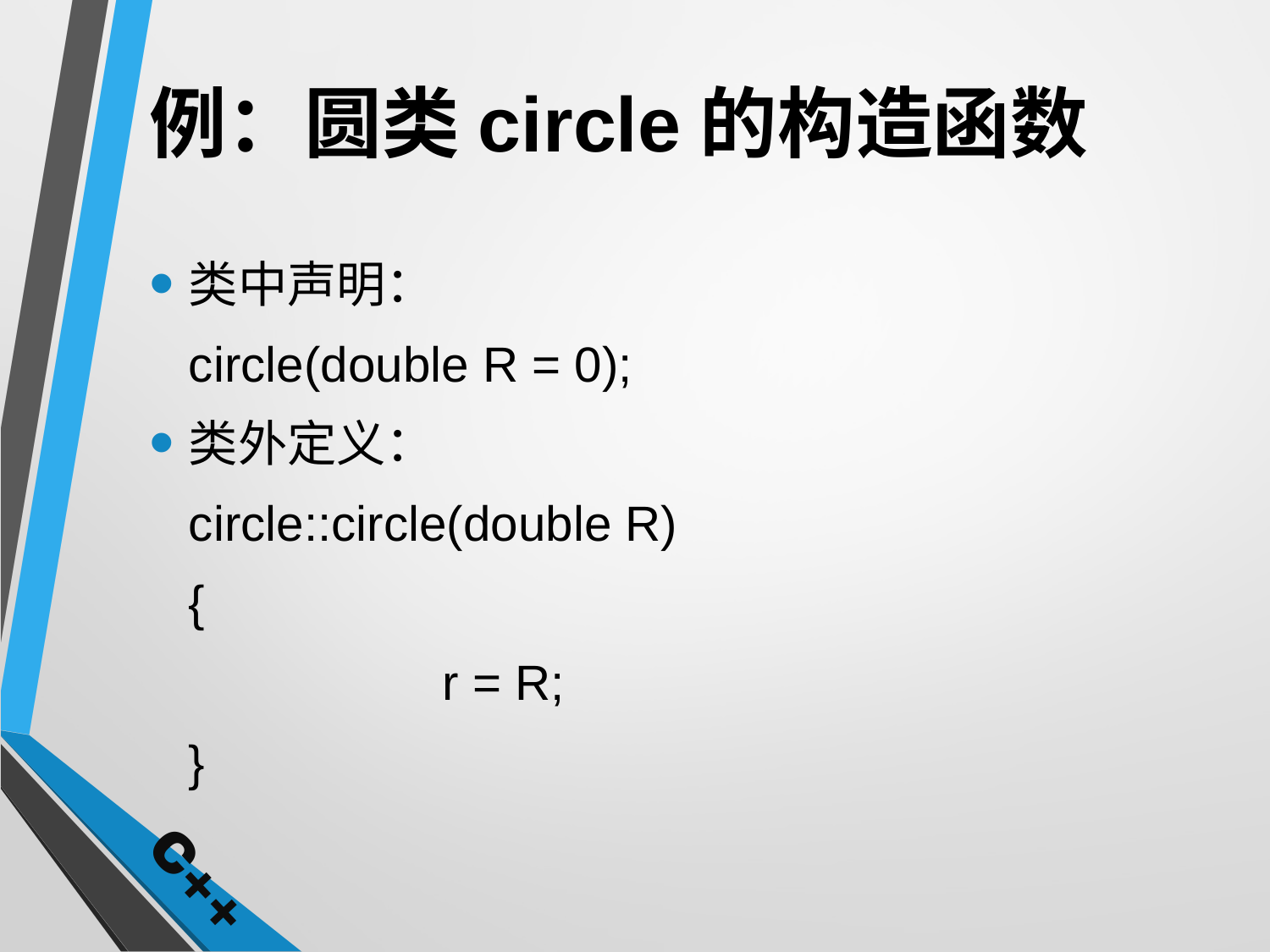

# 例：圆类circle的构造函数
类中声明：
	circle(double R = 0);
类外定义：
	circle::circle(double R)
	{
			r = R;
	}